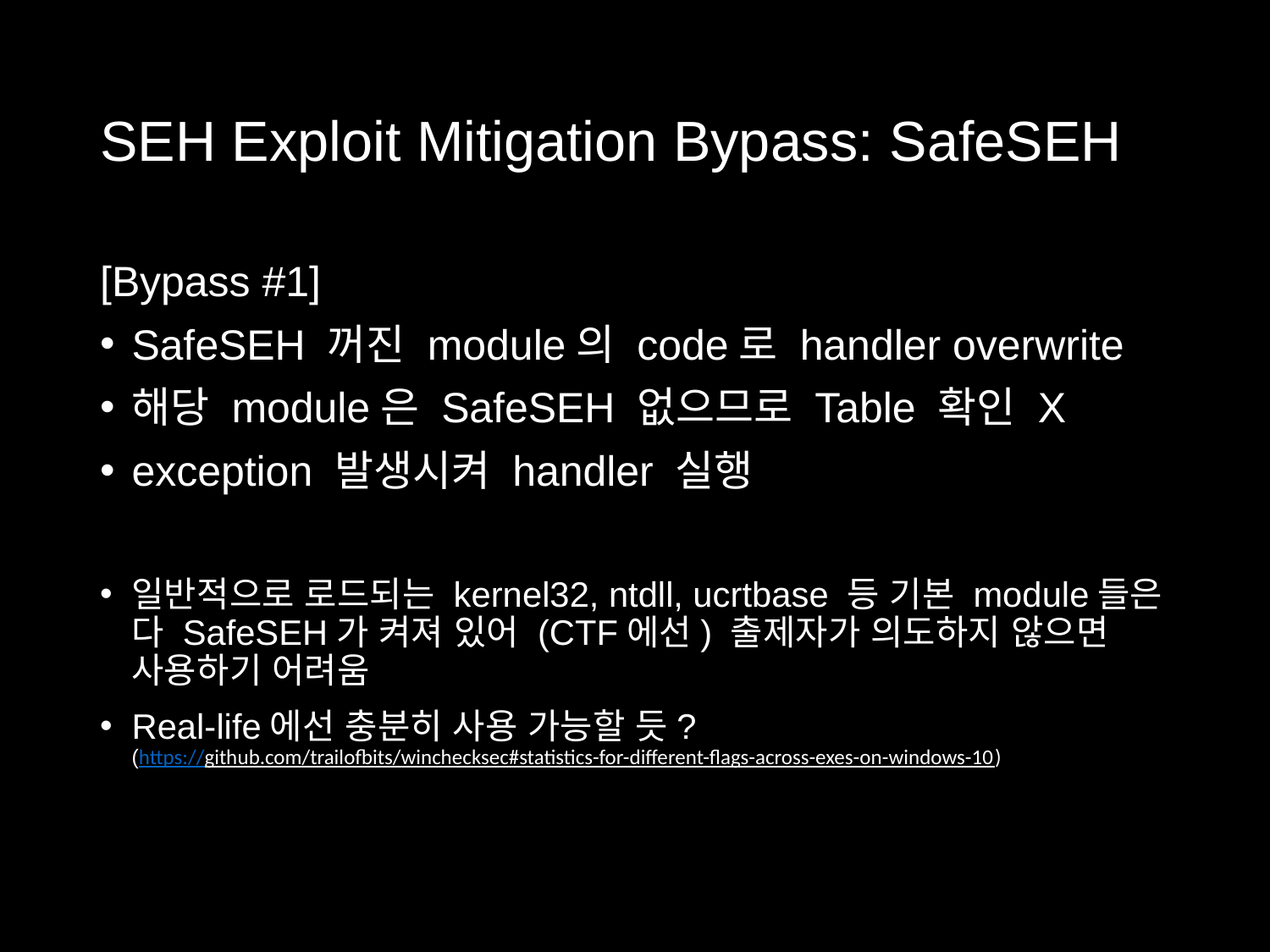

# SEH Exploit Mitigation Bypass: SafeSEH
[Bypass #1]
SafeSEH 꺼진 module의 code로 handler overwrite
해당 module은 SafeSEH 없으므로 Table 확인 X
exception 발생시켜 handler 실행

일반적으로 로드되는 kernel32, ntdll, ucrtbase 등 기본 module들은 다 SafeSEH가 켜져 있어 (CTF에선) 출제자가 의도하지 않으면 사용하기 어려움
Real-life에선 충분히 사용 가능할 듯?
(https://github.com/trailofbits/winchecksec#statistics-for-different-flags-across-exes-on-windows-10)